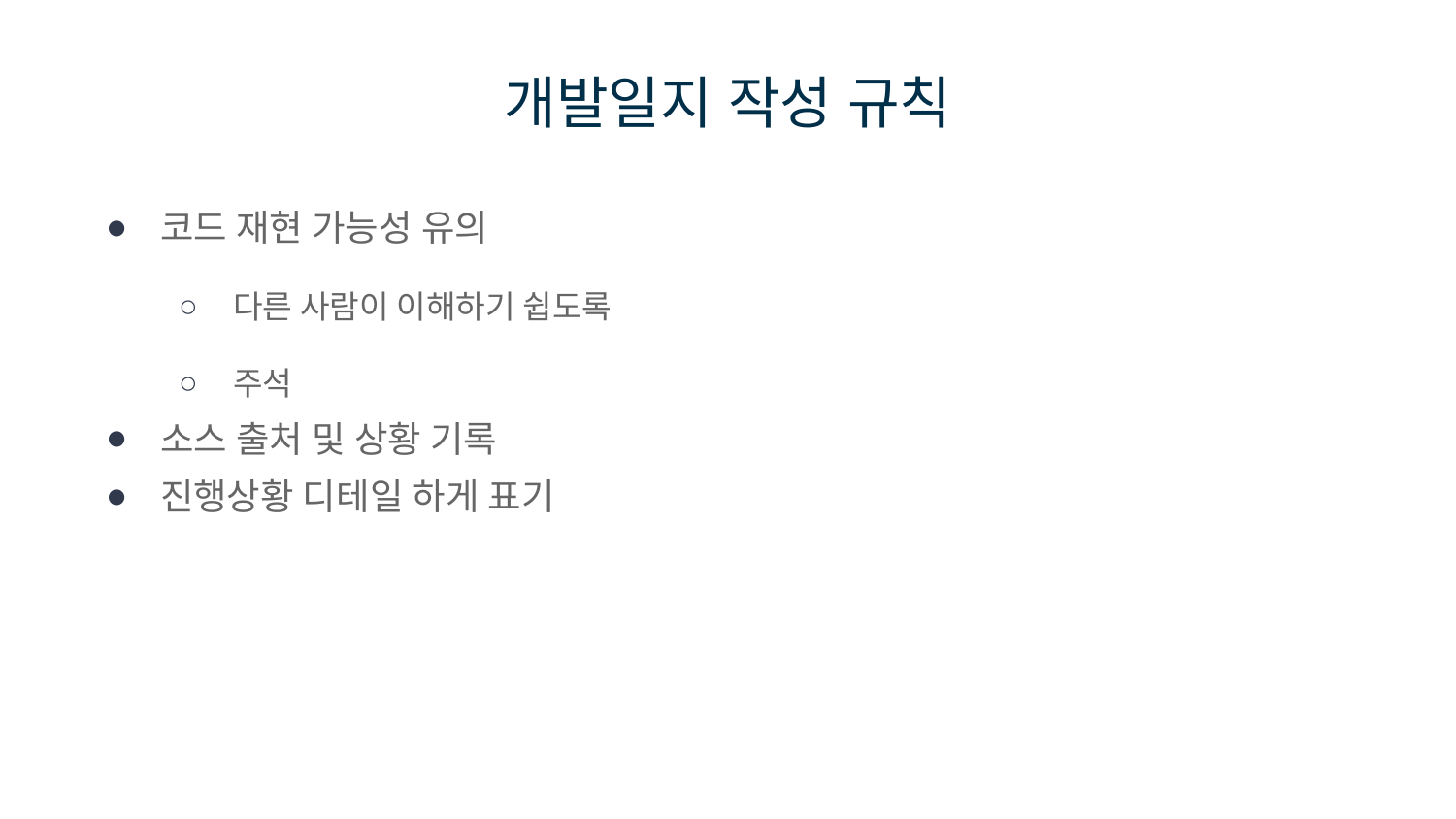

# 개발일지 작성 규칙
코드 재현 가능성 유의
다른 사람이 이해하기 쉽도록
주석
소스 출처 및 상황 기록
진행상황 디테일 하게 표기